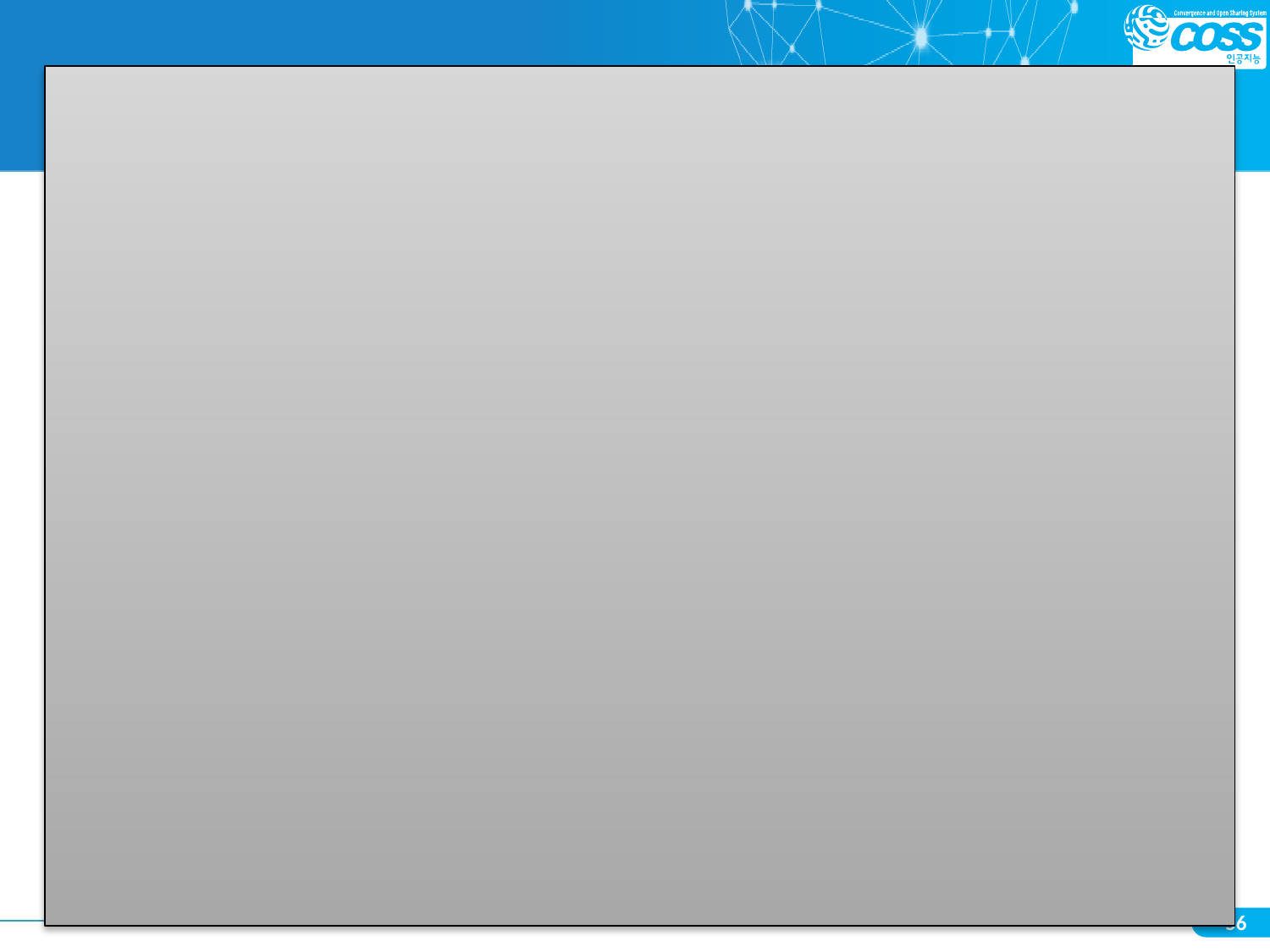

#

    # 2-바위
    elif com == 2 :
        print("바위")
        if ans == "가위" :
            print("졌다.")
        elif ans == "바위" :
            print("비겼다.")
        elif ans == "보" :
            print("이겼다.")
            win = True
    # 3-보
    elif com == 3 :
        print("보")
        if ans == "가위" :
            print("이겼다.")
            win = True
        elif ans == "바위" :
            print("졌다.")
        elif ans == "보" :
            print("비겼다.")